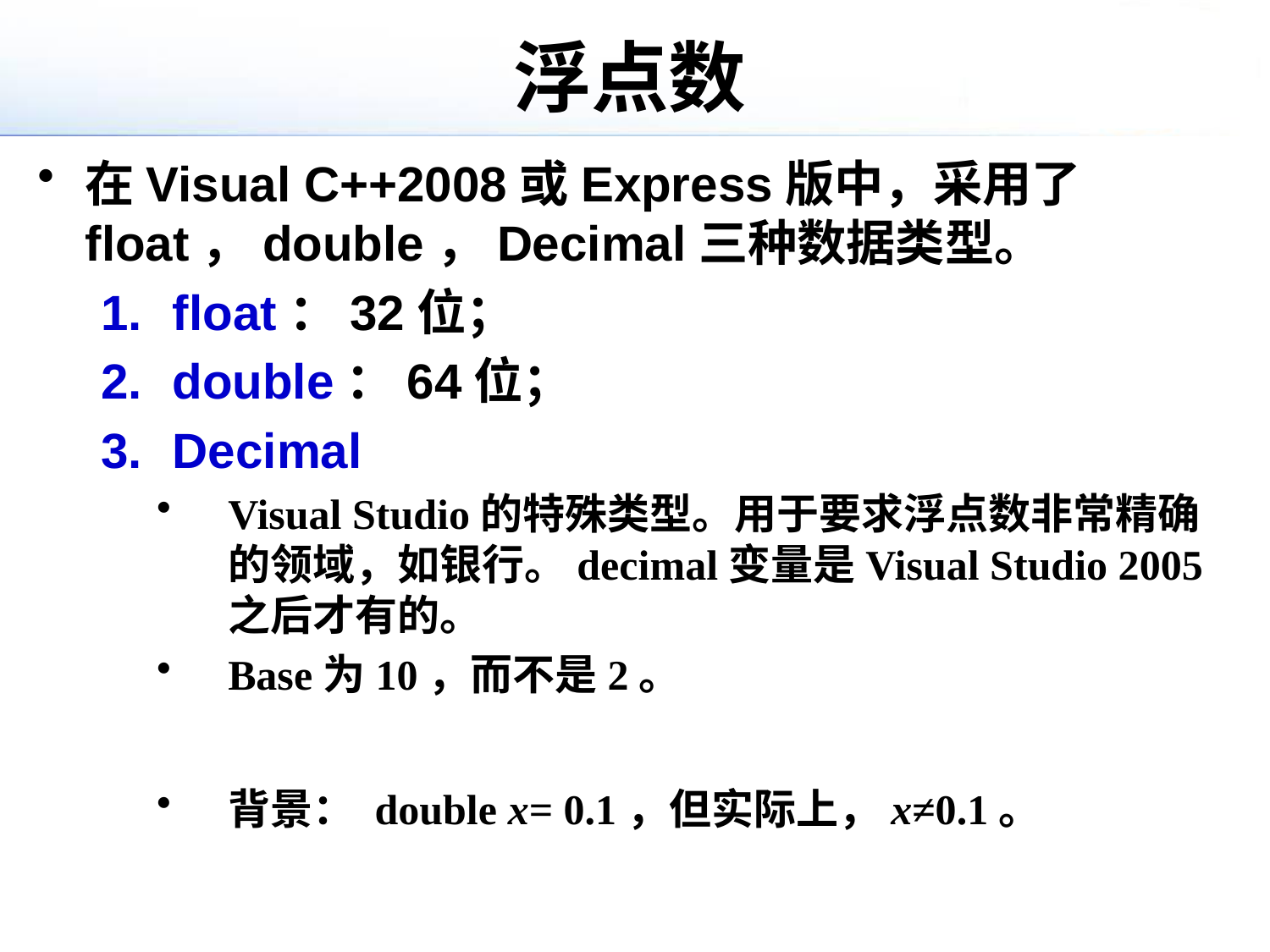

# 浮点数
在Visual C++2008或Express版中，采用了float，double，Decimal三种数据类型。
float：32位；
double：64位；
Decimal
Visual Studio的特殊类型。用于要求浮点数非常精确的领域，如银行。decimal变量是Visual Studio 2005之后才有的。
Base为10，而不是2。

背景： double x= 0.1，但实际上，x≠0.1。